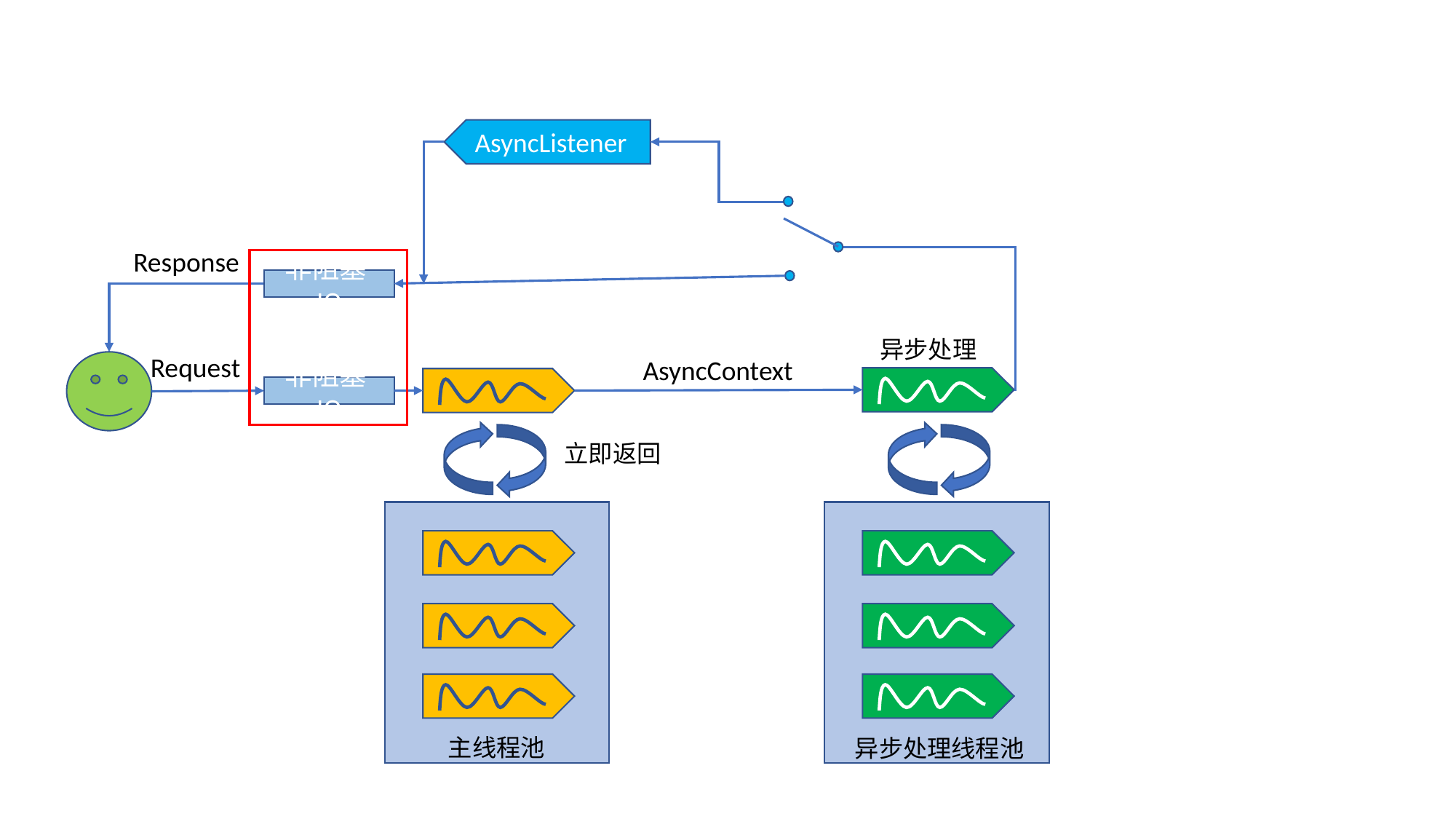

AsyncListener

Response

非阻塞IO

异步处理
Request
AsyncContext

非阻塞IO

立即返回

主线程池
异步处理线程池